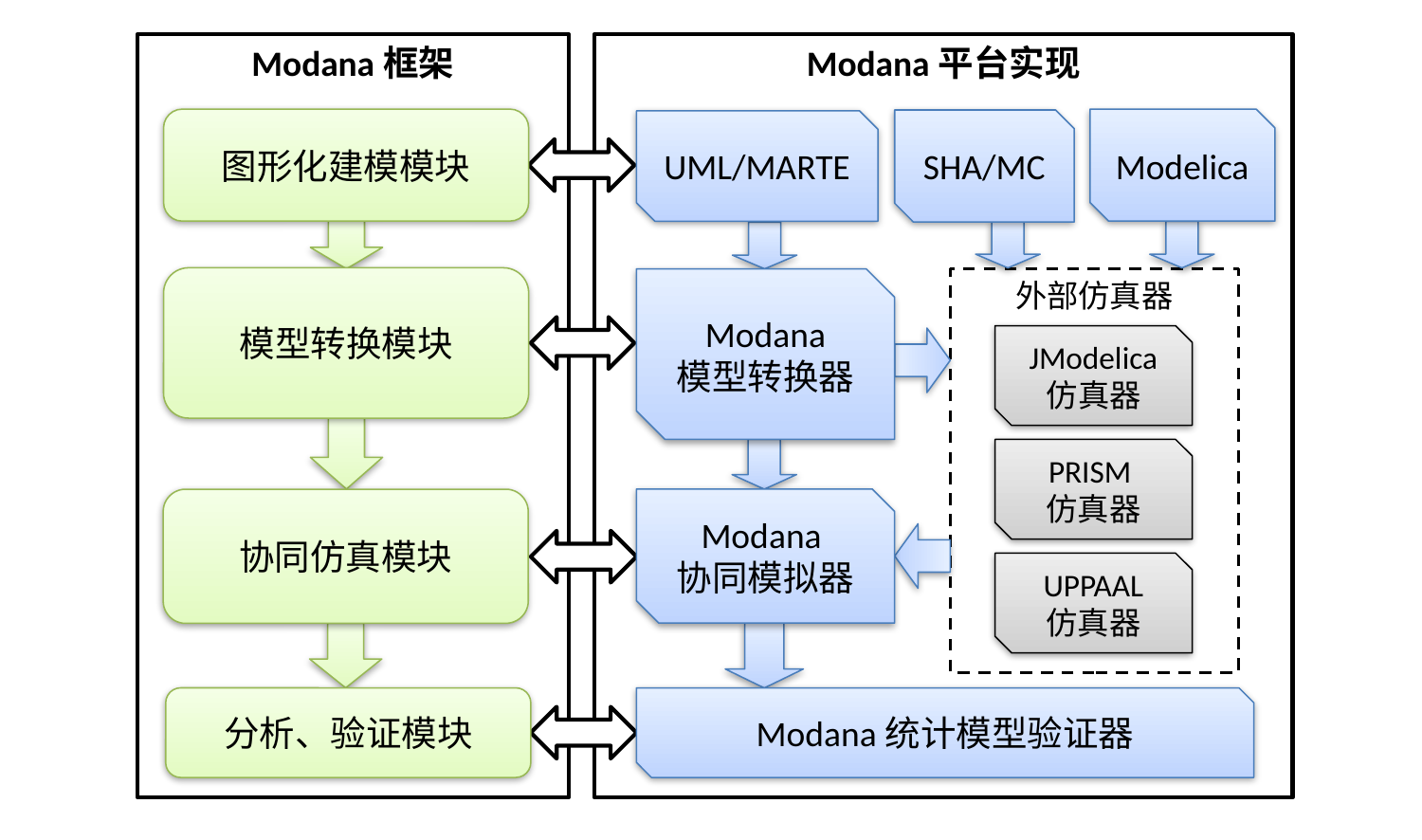

Modana框架
Modana平台实现
图形化建模模块
Modelica
SHA/MC
UML/MARTE

模型转换模块
Modana
模型转换器
外部仿真器

JModelica 仿真器

PRISM
仿真器
Modana
协同模拟器
协同仿真模块

UPPAAL
仿真器

分析、验证模块
Modana统计模型验证器